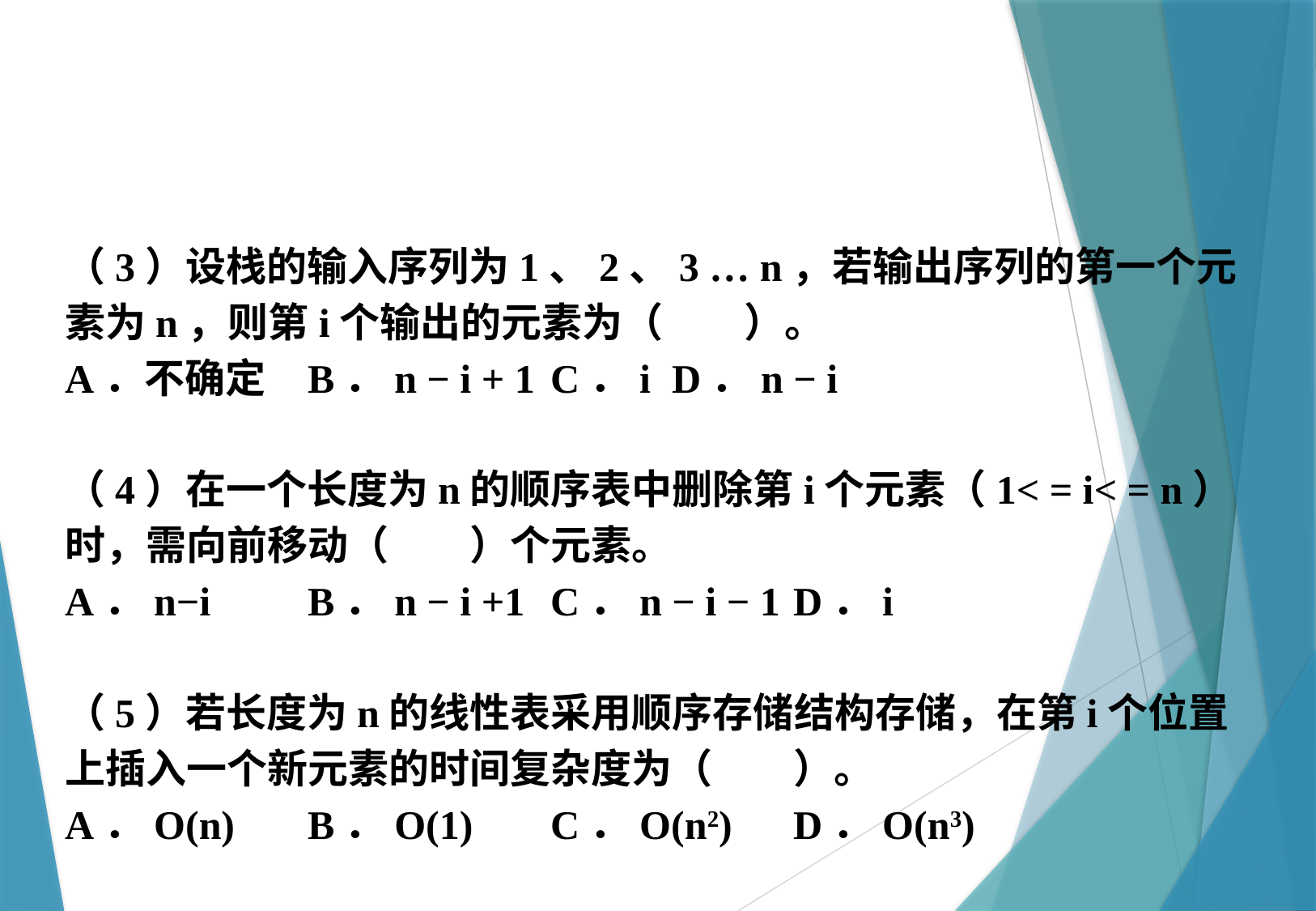

（3）设栈的输入序列为1、2、3 … n，若输出序列的第一个元素为n，则第i个输出的元素为（　　）。
A．不确定	B．n − i + 1	C．i	D．n − i

（4）在一个长度为n的顺序表中删除第i个元素（1< = i< = n）时，需向前移动（　　）个元素。
A．n−i	B．n − i +1	C．n − i − 1	D．i

（5）若长度为n的线性表采用顺序存储结构存储，在第i个位置上插入一个新元素的时间复杂度为（　　）。
A．O(n)	B．O(1)	C．O(n2)	D．O(n3)